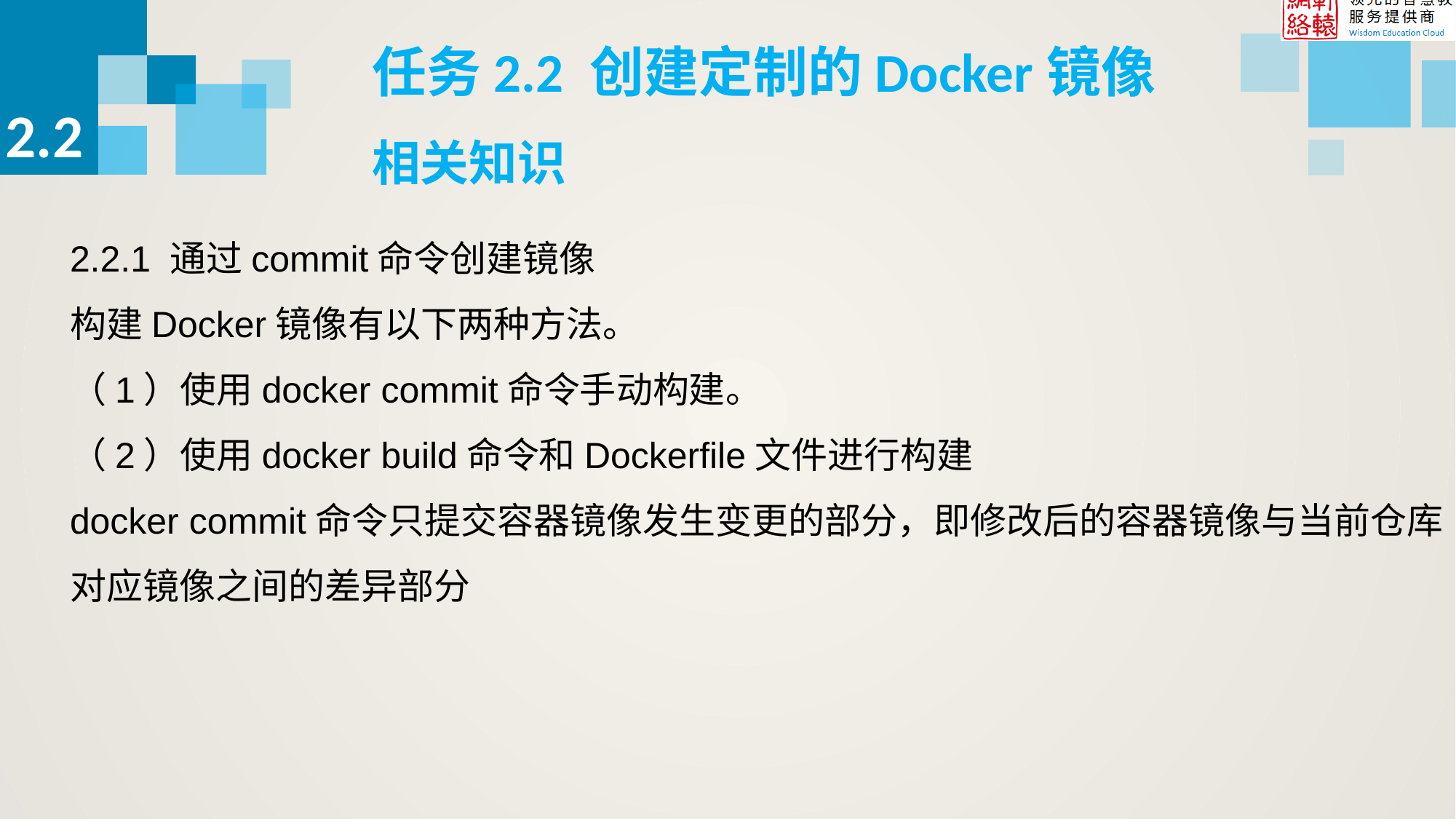

任务2.2 创建定制的Docker镜像
2.2
相关知识
2.2.1 通过commit命令创建镜像
构建Docker镜像有以下两种方法。
（1）使用docker commit命令手动构建。
（2）使用docker build命令和Dockerfile文件进行构建
docker commit命令只提交容器镜像发生变更的部分，即修改后的容器镜像与当前仓库对应镜像之间的差异部分